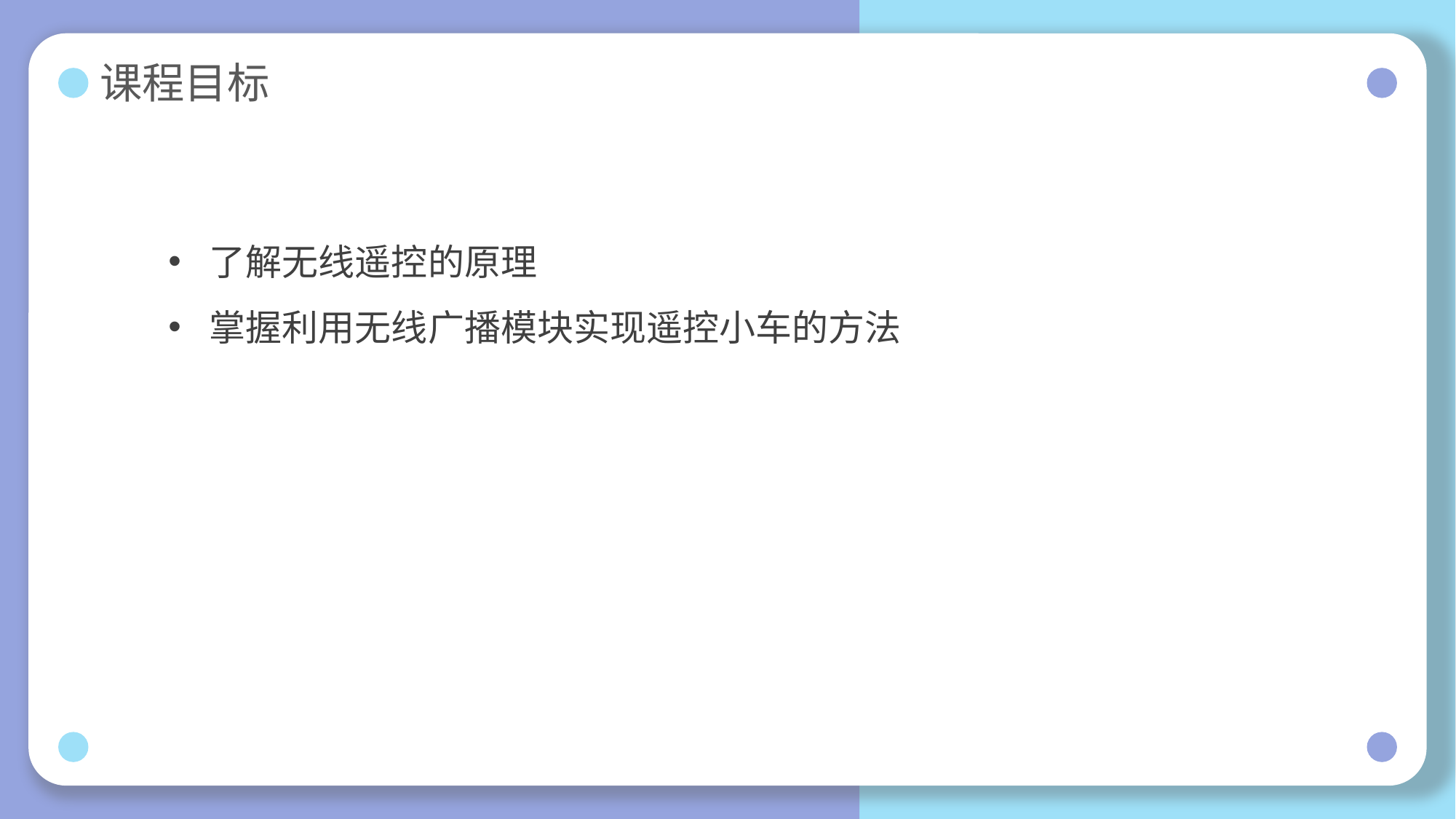

# 课程目标
了解无线遥控的原理
掌握利用无线广播模块实现遥控小车的方法